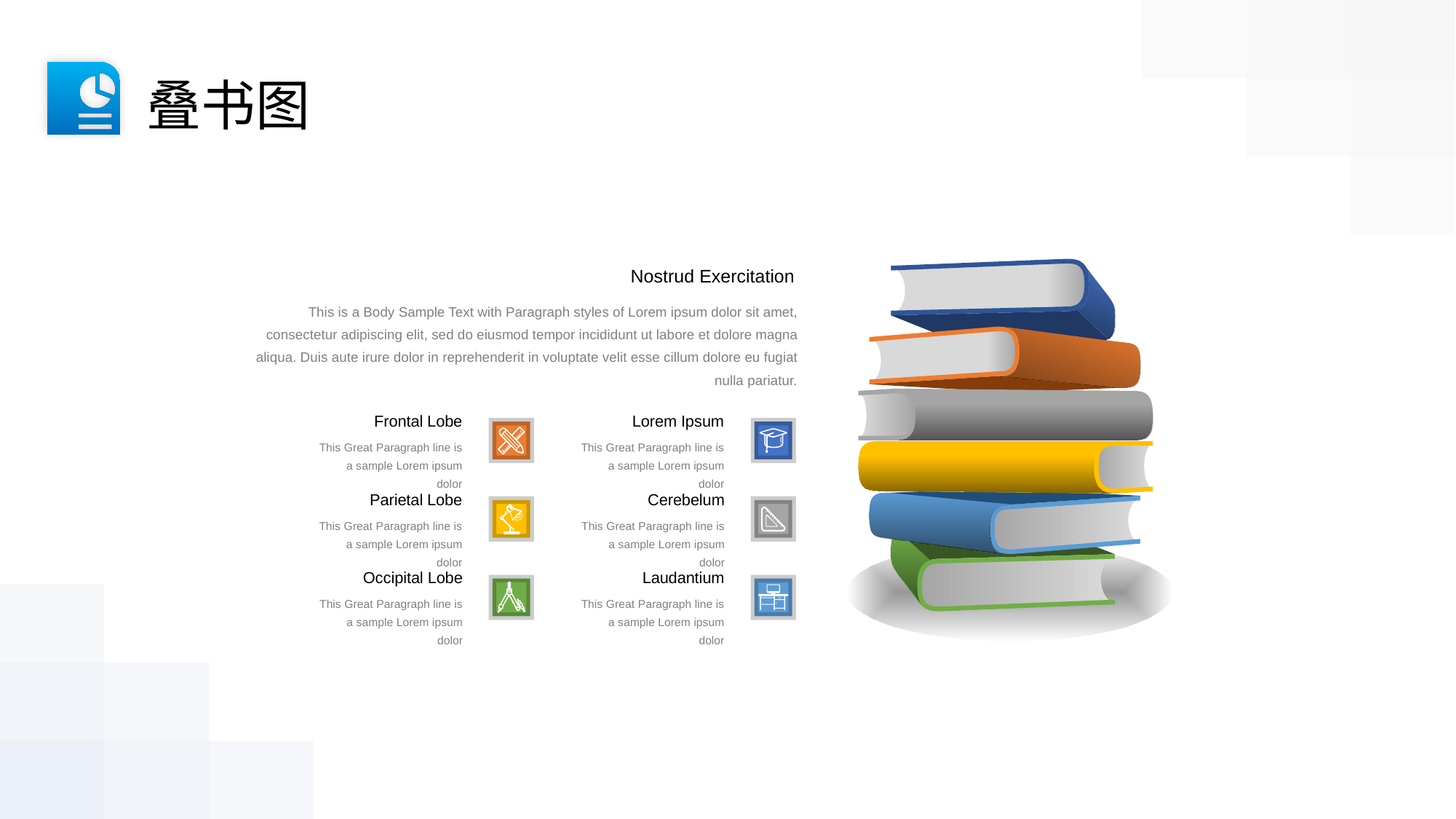

叠书图

Nostrud Exercitation
This is a Body Sample Text with Paragraph styles of Lorem ipsum dolor sit amet, consectetur adipiscing elit, sed do eiusmod tempor incididunt ut labore et dolore magna aliqua. Duis aute irure dolor in reprehenderit in voluptate velit esse cillum dolore eu fugiat nulla pariatur.

Frontal Lobe
This Great Paragraph line is a sample Lorem ipsum dolor
Lorem Ipsum
This Great Paragraph line is a sample Lorem ipsum dolor

Parietal Lobe
This Great Paragraph line is a sample Lorem ipsum dolor
Cerebelum
This Great Paragraph line is a sample Lorem ipsum dolor

Occipital Lobe
This Great Paragraph line is a sample Lorem ipsum dolor
Laudantium
This Great Paragraph line is a sample Lorem ipsum dolor